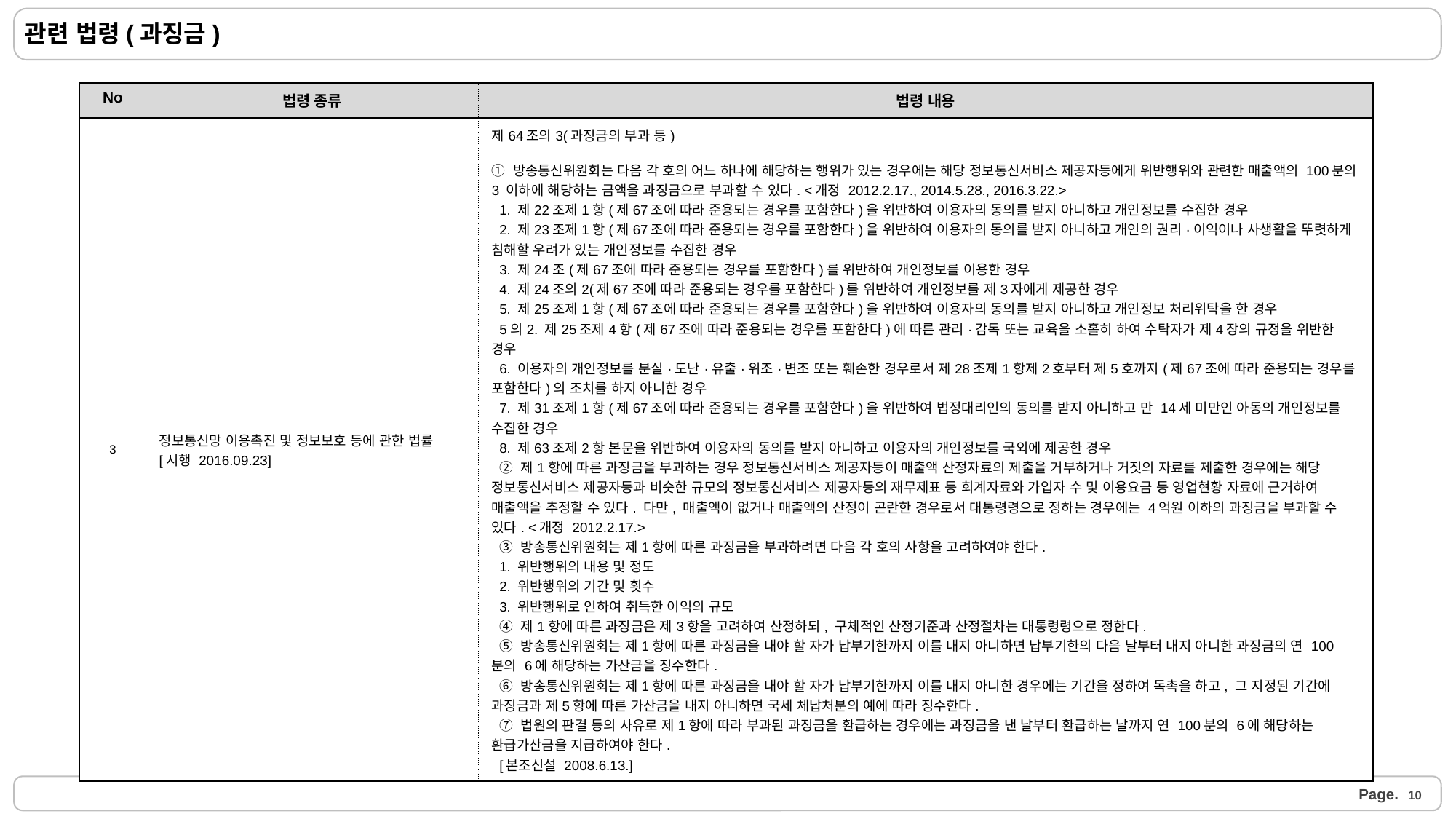

관련 법령(과징금)
| No | 법령 종류 | 법령 내용 |
| --- | --- | --- |
| 3 | 정보통신망 이용촉진 및 정보보호 등에 관한 법률 [시행 2016.09.23] | 제64조의3(과징금의 부과 등) ① 방송통신위원회는 다음 각 호의 어느 하나에 해당하는 행위가 있는 경우에는 해당 정보통신서비스 제공자등에게 위반행위와 관련한 매출액의 100분의 3 이하에 해당하는 금액을 과징금으로 부과할 수 있다. <개정 2012.2.17., 2014.5.28., 2016.3.22.> 1. 제22조제1항(제67조에 따라 준용되는 경우를 포함한다)을 위반하여 이용자의 동의를 받지 아니하고 개인정보를 수집한 경우 2. 제23조제1항(제67조에 따라 준용되는 경우를 포함한다)을 위반하여 이용자의 동의를 받지 아니하고 개인의 권리·이익이나 사생활을 뚜렷하게 침해할 우려가 있는 개인정보를 수집한 경우 3. 제24조(제67조에 따라 준용되는 경우를 포함한다)를 위반하여 개인정보를 이용한 경우 4. 제24조의2(제67조에 따라 준용되는 경우를 포함한다)를 위반하여 개인정보를 제3자에게 제공한 경우 5. 제25조제1항(제67조에 따라 준용되는 경우를 포함한다)을 위반하여 이용자의 동의를 받지 아니하고 개인정보 처리위탁을 한 경우 5의2. 제25조제4항(제67조에 따라 준용되는 경우를 포함한다)에 따른 관리·감독 또는 교육을 소홀히 하여 수탁자가 제4장의 규정을 위반한 경우 6. 이용자의 개인정보를 분실·도난·유출·위조·변조 또는 훼손한 경우로서 제28조제1항제2호부터 제5호까지(제67조에 따라 준용되는 경우를 포함한다)의 조치를 하지 아니한 경우 7. 제31조제1항(제67조에 따라 준용되는 경우를 포함한다)을 위반하여 법정대리인의 동의를 받지 아니하고 만 14세 미만인 아동의 개인정보를 수집한 경우 8. 제63조제2항 본문을 위반하여 이용자의 동의를 받지 아니하고 이용자의 개인정보를 국외에 제공한 경우 ② 제1항에 따른 과징금을 부과하는 경우 정보통신서비스 제공자등이 매출액 산정자료의 제출을 거부하거나 거짓의 자료를 제출한 경우에는 해당 정보통신서비스 제공자등과 비슷한 규모의 정보통신서비스 제공자등의 재무제표 등 회계자료와 가입자 수 및 이용요금 등 영업현황 자료에 근거하여 매출액을 추정할 수 있다. 다만, 매출액이 없거나 매출액의 산정이 곤란한 경우로서 대통령령으로 정하는 경우에는 4억원 이하의 과징금을 부과할 수 있다. <개정 2012.2.17.> ③ 방송통신위원회는 제1항에 따른 과징금을 부과하려면 다음 각 호의 사항을 고려하여야 한다. 1. 위반행위의 내용 및 정도 2. 위반행위의 기간 및 횟수 3. 위반행위로 인하여 취득한 이익의 규모 ④ 제1항에 따른 과징금은 제3항을 고려하여 산정하되, 구체적인 산정기준과 산정절차는 대통령령으로 정한다. ⑤ 방송통신위원회는 제1항에 따른 과징금을 내야 할 자가 납부기한까지 이를 내지 아니하면 납부기한의 다음 날부터 내지 아니한 과징금의 연 100분의 6에 해당하는 가산금을 징수한다. ⑥ 방송통신위원회는 제1항에 따른 과징금을 내야 할 자가 납부기한까지 이를 내지 아니한 경우에는 기간을 정하여 독촉을 하고, 그 지정된 기간에 과징금과 제5항에 따른 가산금을 내지 아니하면 국세 체납처분의 예에 따라 징수한다. ⑦ 법원의 판결 등의 사유로 제1항에 따라 부과된 과징금을 환급하는 경우에는 과징금을 낸 날부터 환급하는 날까지 연 100분의 6에 해당하는 환급가산금을 지급하여야 한다. [본조신설 2008.6.13.] |
10